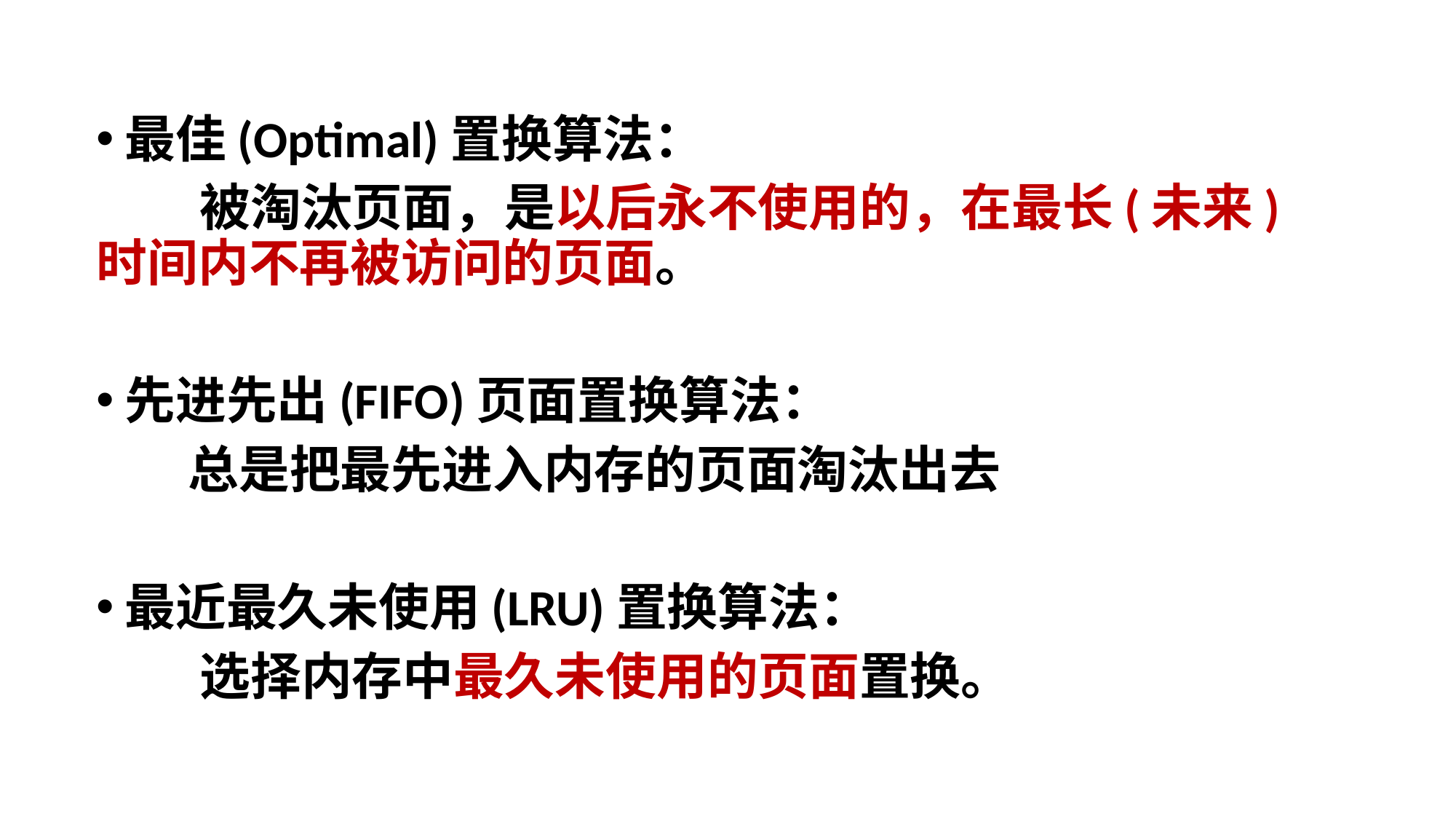

最佳(Optimal)置换算法：
        被淘汰页面，是以后永不使用的，在最长(未来)时间内不再被访问的页面。

先进先出(FIFO)页面置换算法：
       总是把最先进入内存的页面淘汰出去

最近最久未使用(LRU)置换算法：
        选择内存中最久未使用的页面置换。